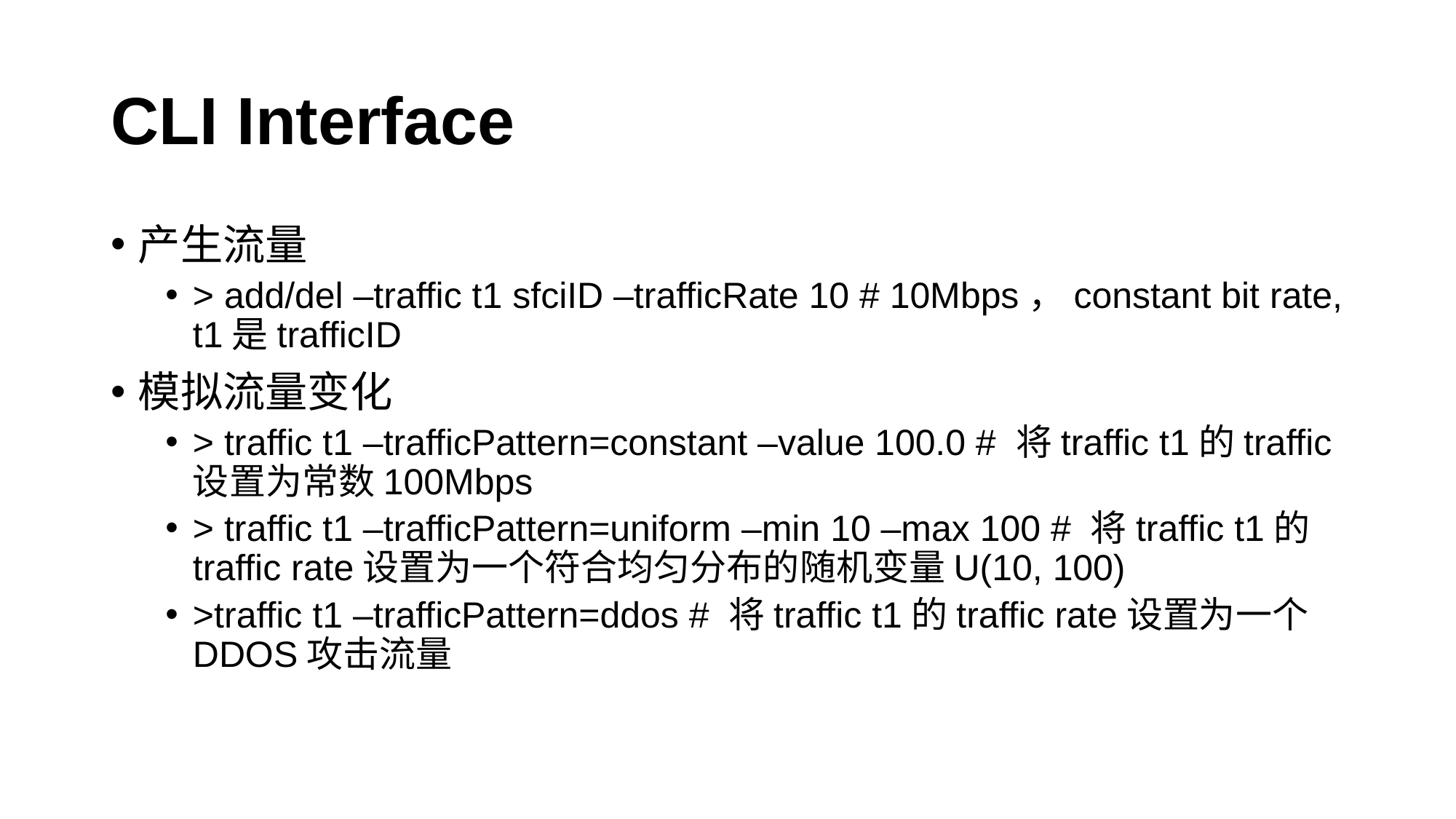

# CLI Interface
产生流量
> add/del –traffic t1 sfciID –trafficRate 10 # 10Mbps，constant bit rate, t1是trafficID
模拟流量变化
> traffic t1 –trafficPattern=constant –value 100.0 # 将traffic t1的traffic设置为常数100Mbps
> traffic t1 –trafficPattern=uniform –min 10 –max 100 # 将traffic t1的traffic rate设置为一个符合均匀分布的随机变量U(10, 100)
>traffic t1 –trafficPattern=ddos # 将traffic t1的traffic rate设置为一个DDOS攻击流量